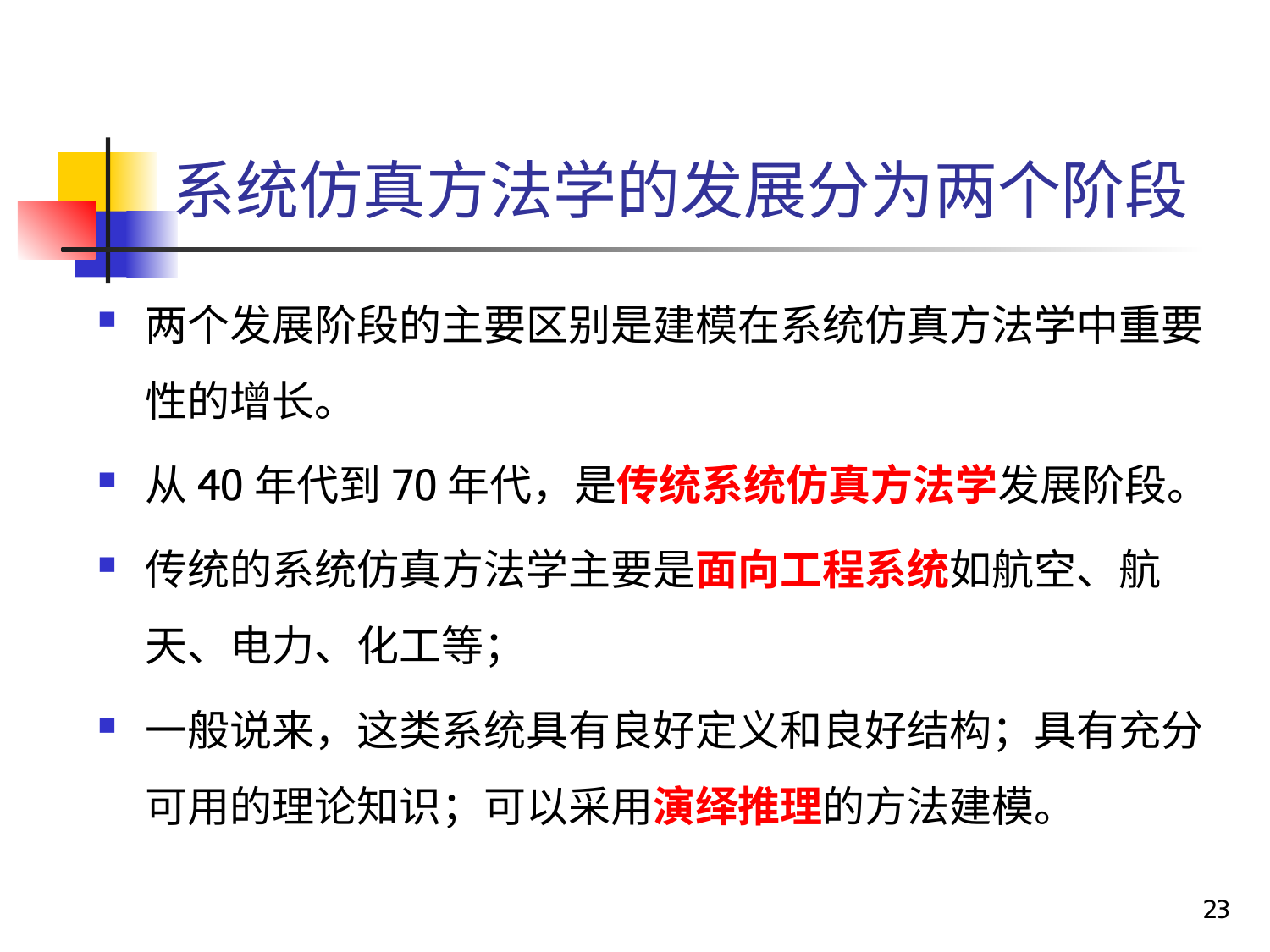

# 系统仿真方法学的发展分为两个阶段
两个发展阶段的主要区别是建模在系统仿真方法学中重要性的增长。
从40年代到70年代，是传统系统仿真方法学发展阶段。
传统的系统仿真方法学主要是面向工程系统如航空、航天、电力、化工等；
一般说来，这类系统具有良好定义和良好结构；具有充分可用的理论知识；可以采用演绎推理的方法建模。
23